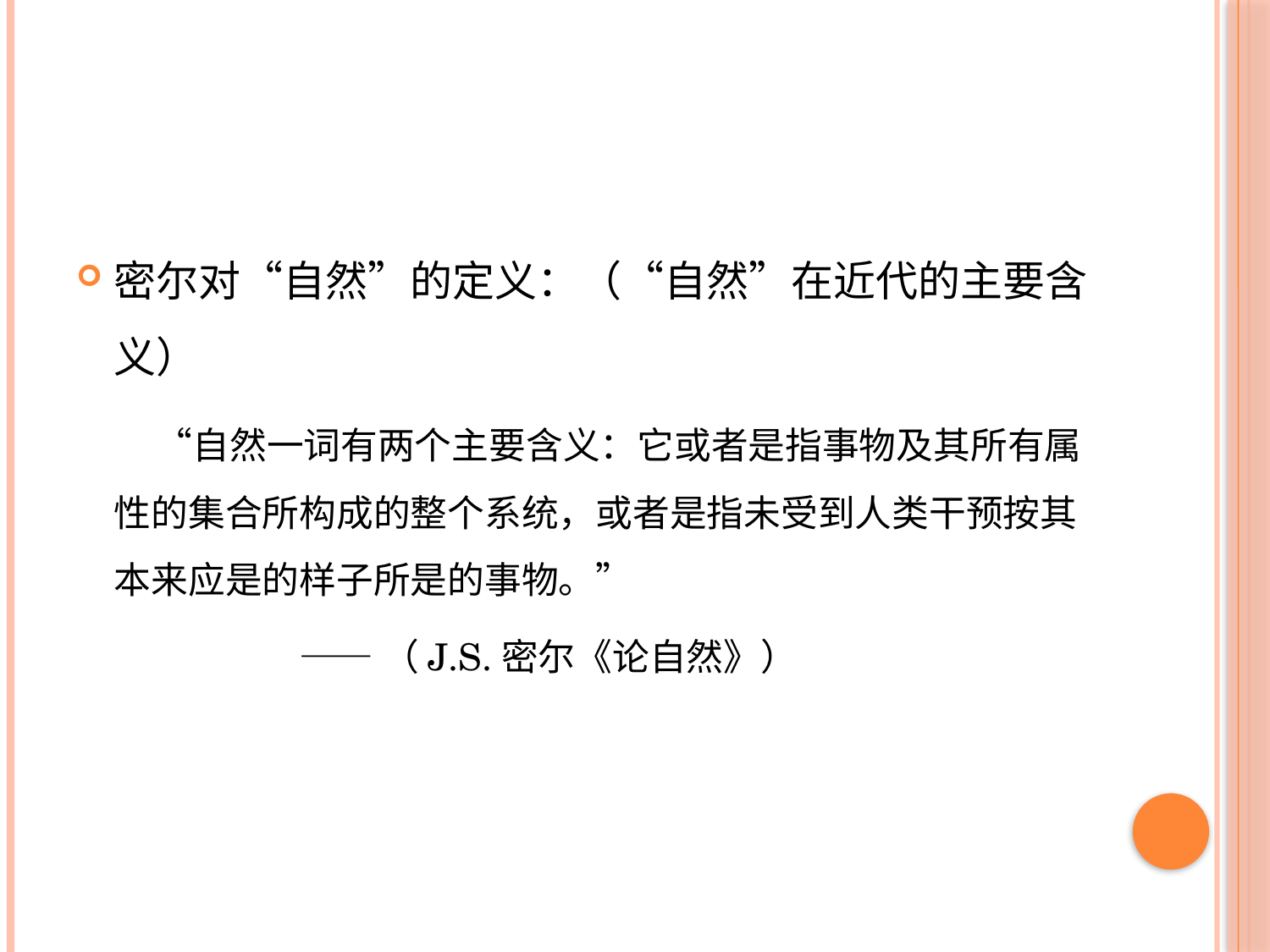

#
密尔对“自然”的定义：（“自然”在近代的主要含义）
　　“自然一词有两个主要含义：它或者是指事物及其所有属性的集合所构成的整个系统，或者是指未受到人类干预按其本来应是的样子所是的事物。”
                           ——（J.S.密尔《论自然》）